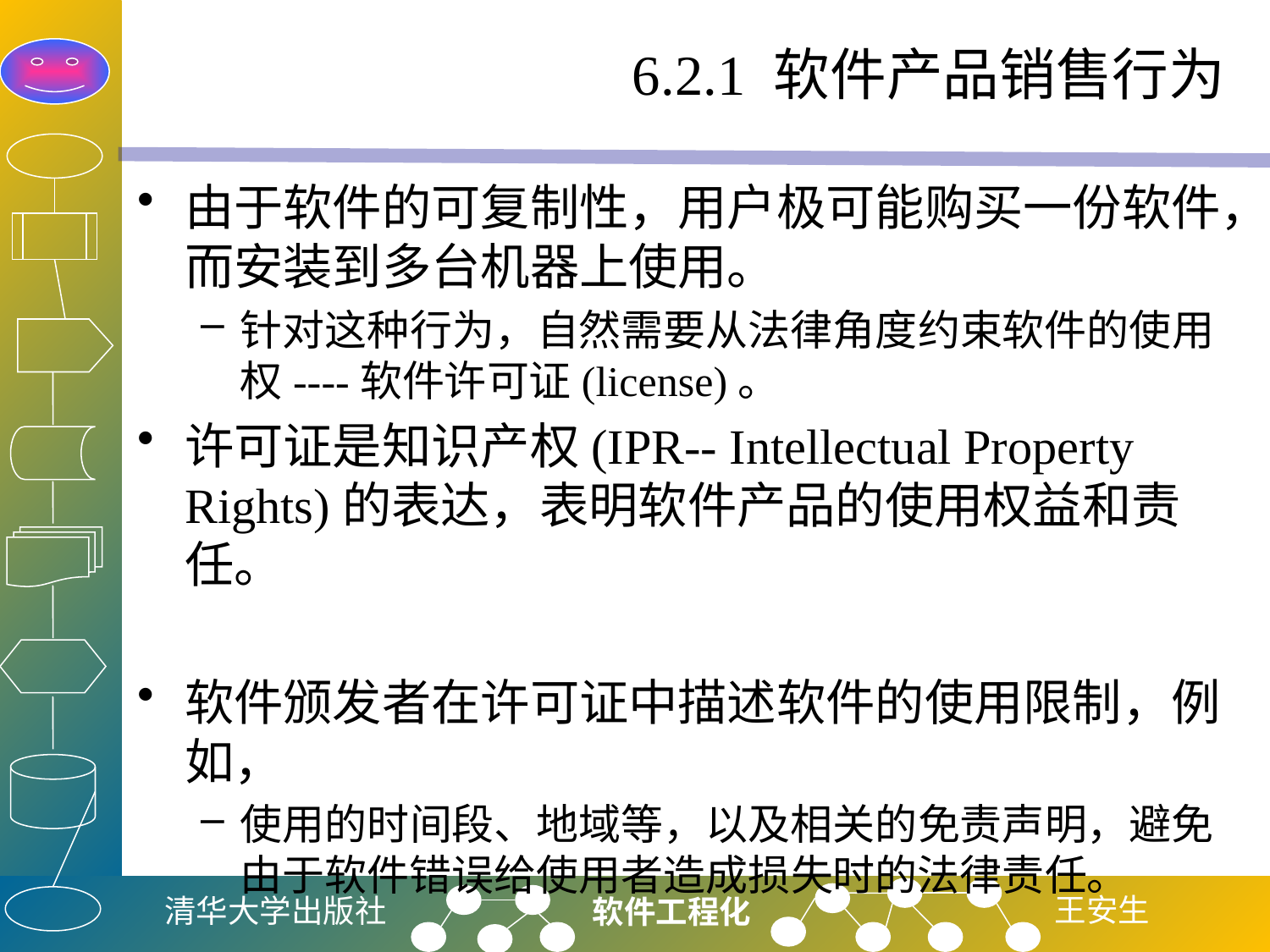

# 6.2.1 软件产品销售行为
由于软件的可复制性，用户极可能购买一份软件，而安装到多台机器上使用。
针对这种行为，自然需要从法律角度约束软件的使用权----软件许可证(license)。
许可证是知识产权(IPR-- Intellectual Property Rights)的表达，表明软件产品的使用权益和责任。

软件颁发者在许可证中描述软件的使用限制，例如，
使用的时间段、地域等，以及相关的免责声明，避免由于软件错误给使用者造成损失时的法律责任。